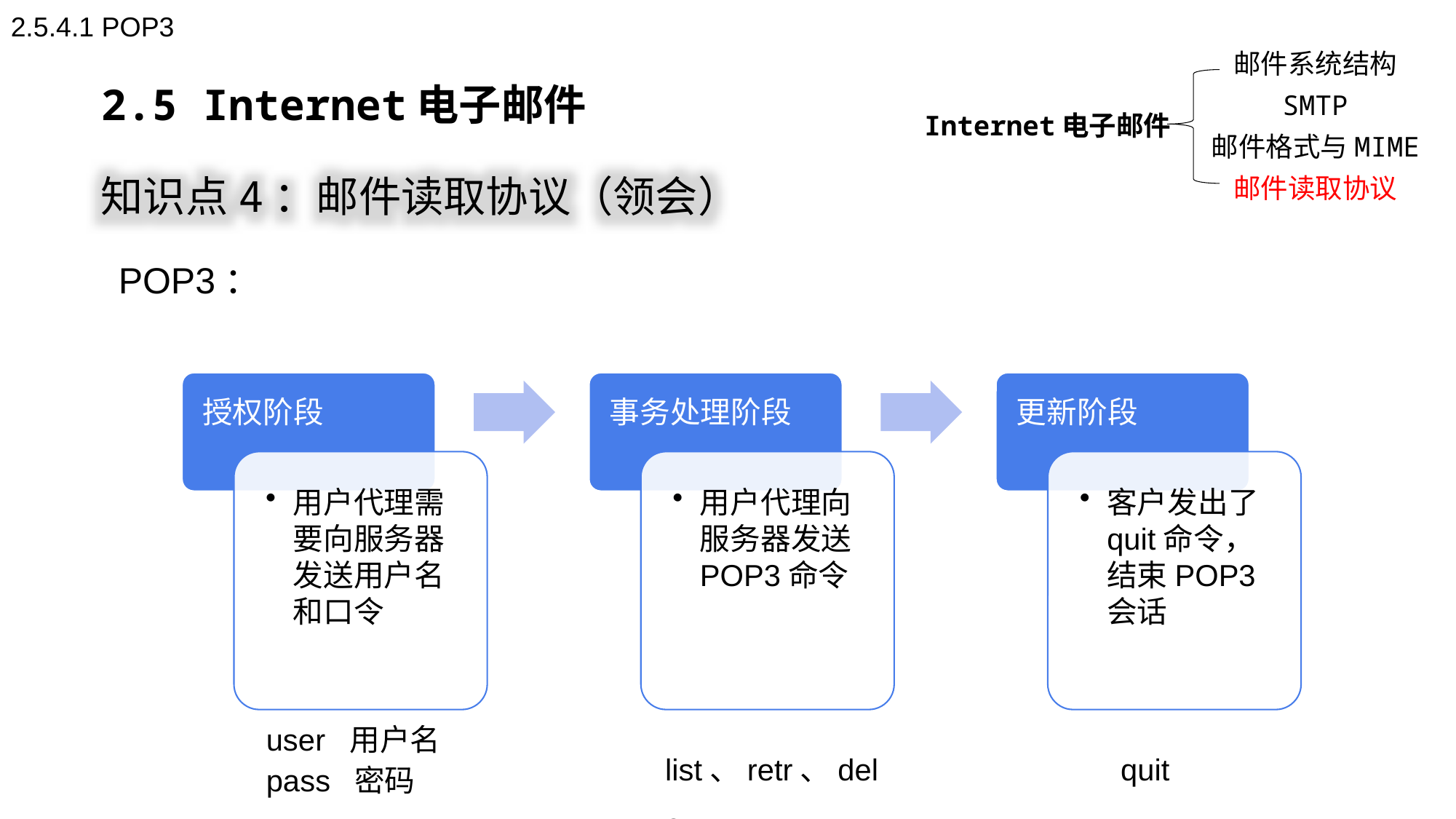

2.5.4.1 POP3
邮件系统结构

SMTP
Internet电子邮件
邮件格式与MIME
邮件读取协议
2.5 Internet电子邮件
知识点4：邮件读取协议（领会）
POP3：
授权阶段
用户代理需要向服务器发送用户名和口令

事务处理阶段
用户代理向服务器发送POP3命令

更新阶段
客户发出了quit命令，结束POP3会话
user  用户名
pass  密码
list、retr、dele
quit